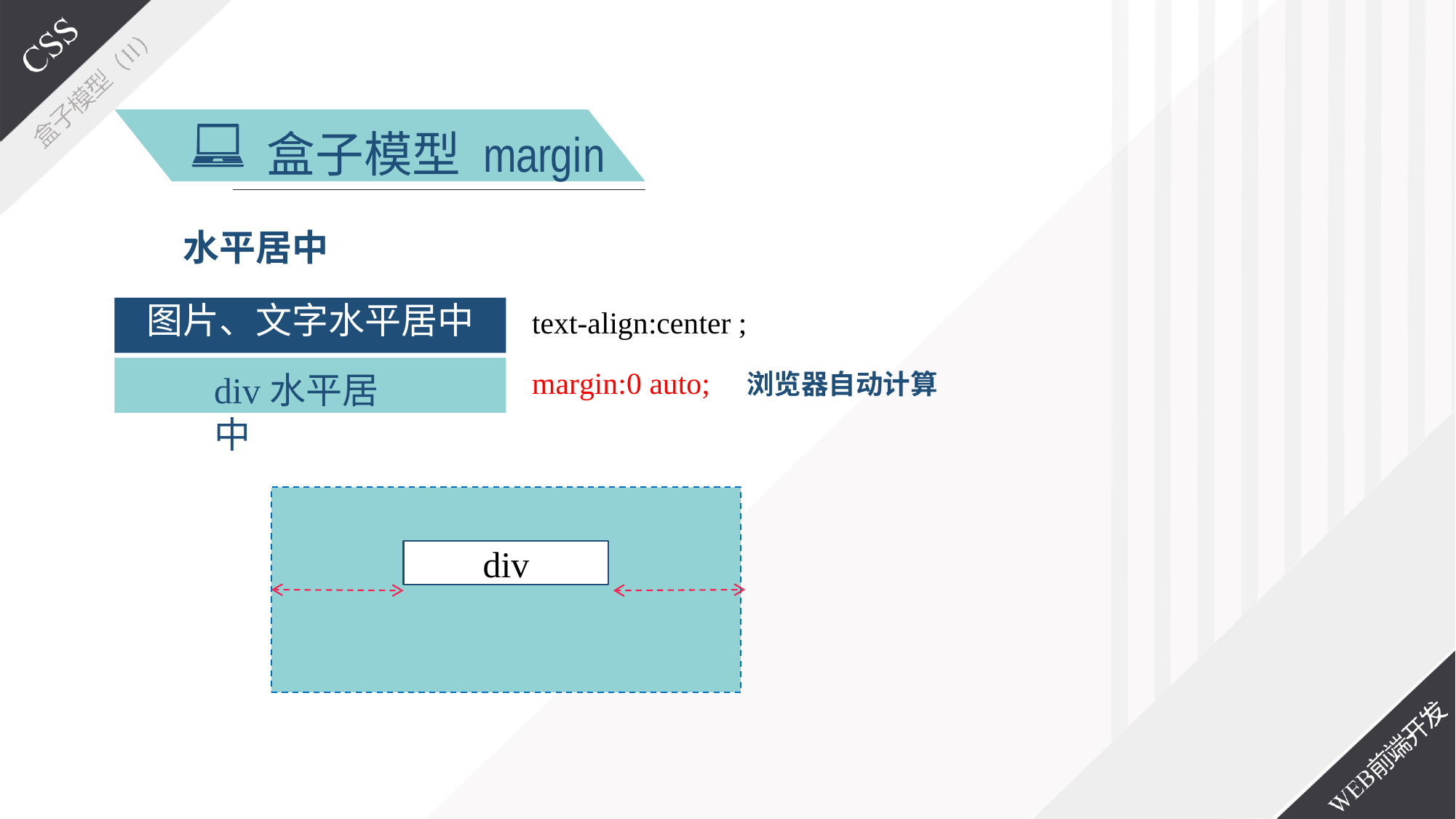

# 盒子模型 margin

水平居中
text-align:center ; margin:0 auto;

图片、文字水平居中

浏览器自动计算
div水平居中

div